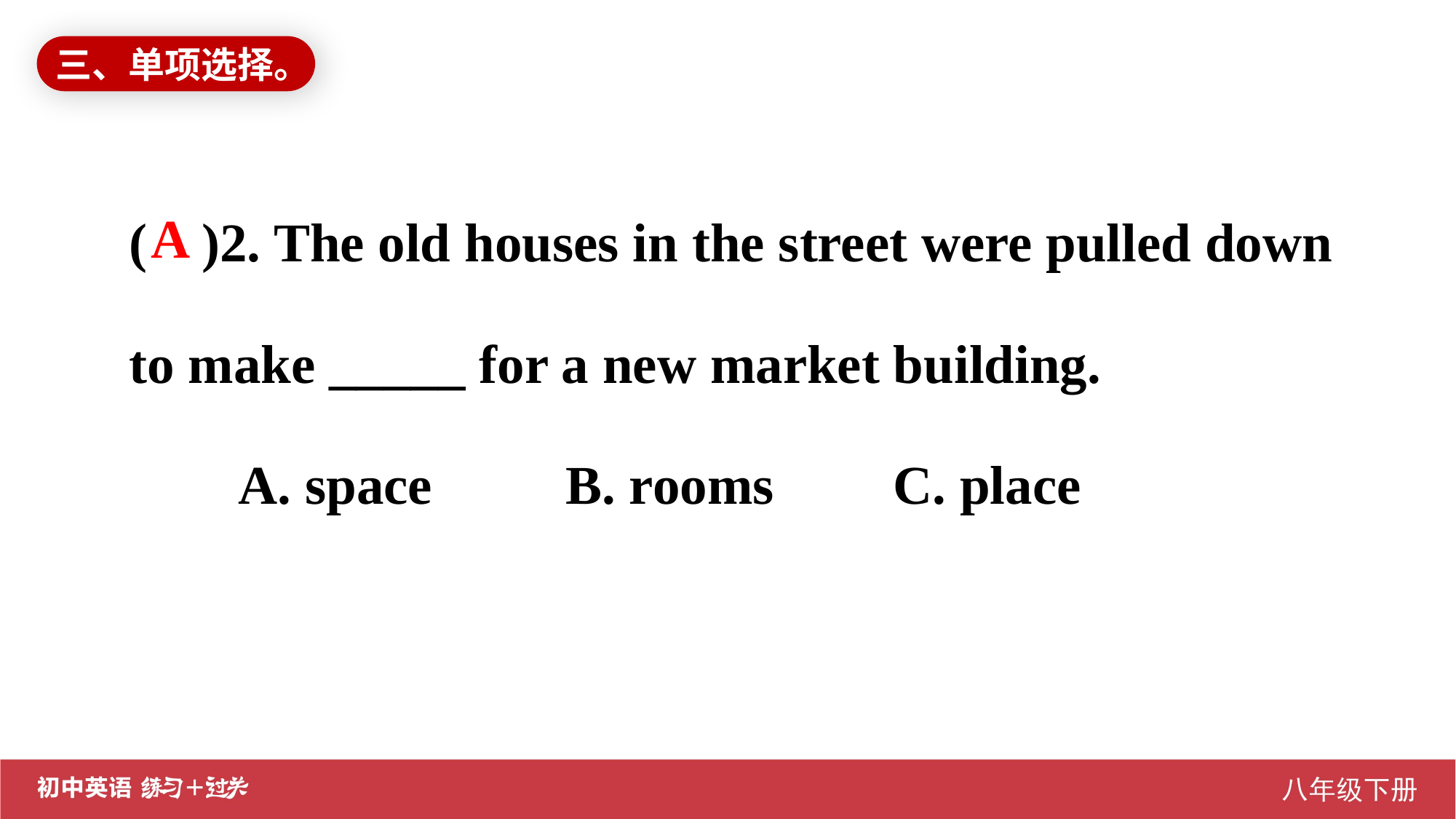

三、单项选择。
(    )2. The old houses in the street were pulled down to make _____ for a new market building.
	A. space		B. rooms		C. place
A